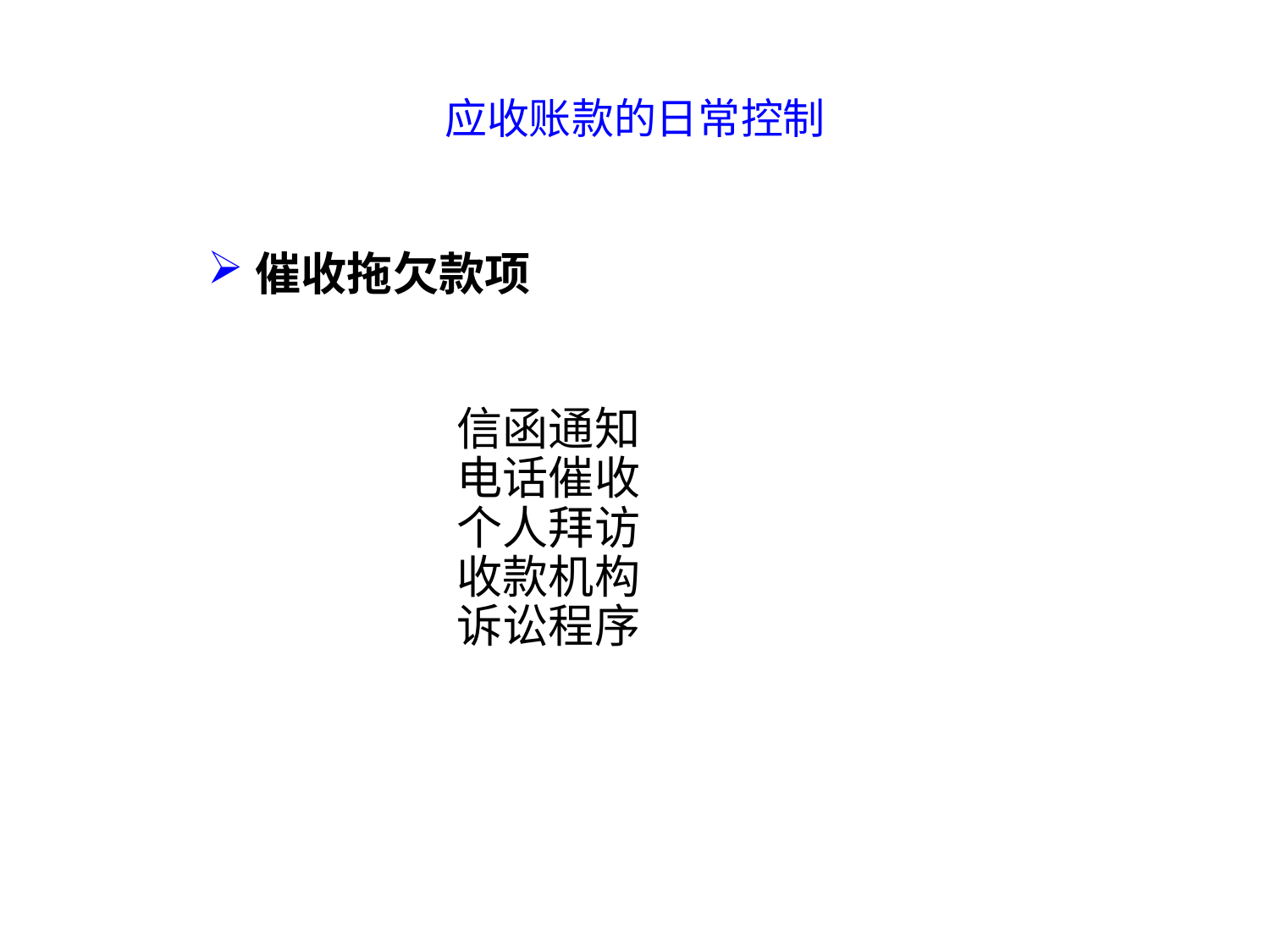

应收账款的日常控制
催收拖欠款项

信函通知
电话催收
个人拜访
收款机构
诉讼程序